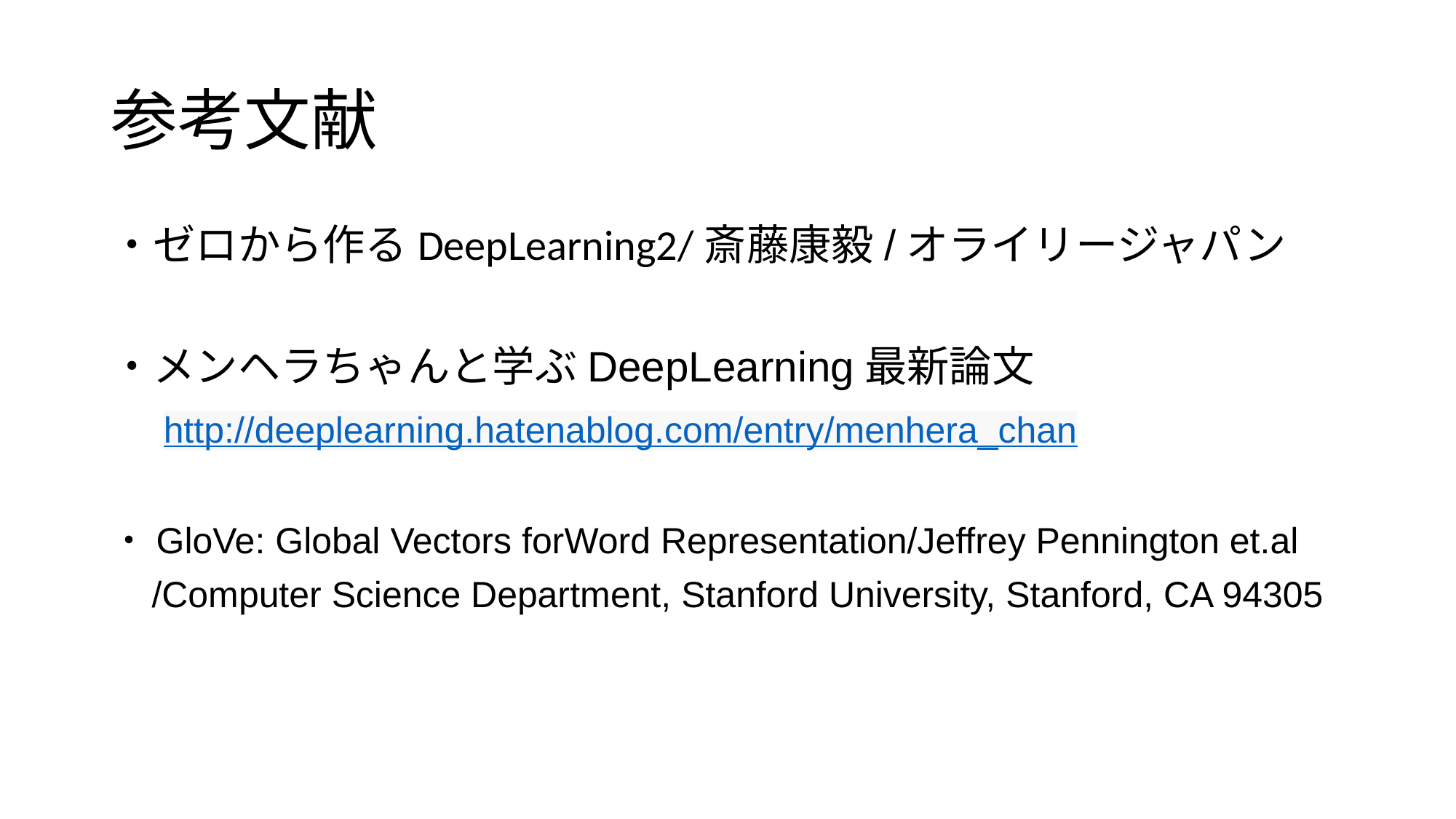

# 参考文献
・ゼロから作るDeepLearning2/斎藤康毅/オライリージャパン

・メンヘラちゃんと学ぶDeepLearning最新論文
　http://deeplearning.hatenablog.com/entry/menhera_chan

・GloVe: Global Vectors forWord Representation/Jeffrey Pennington et.al
    /Computer Science Department, Stanford University, Stanford, CA 94305